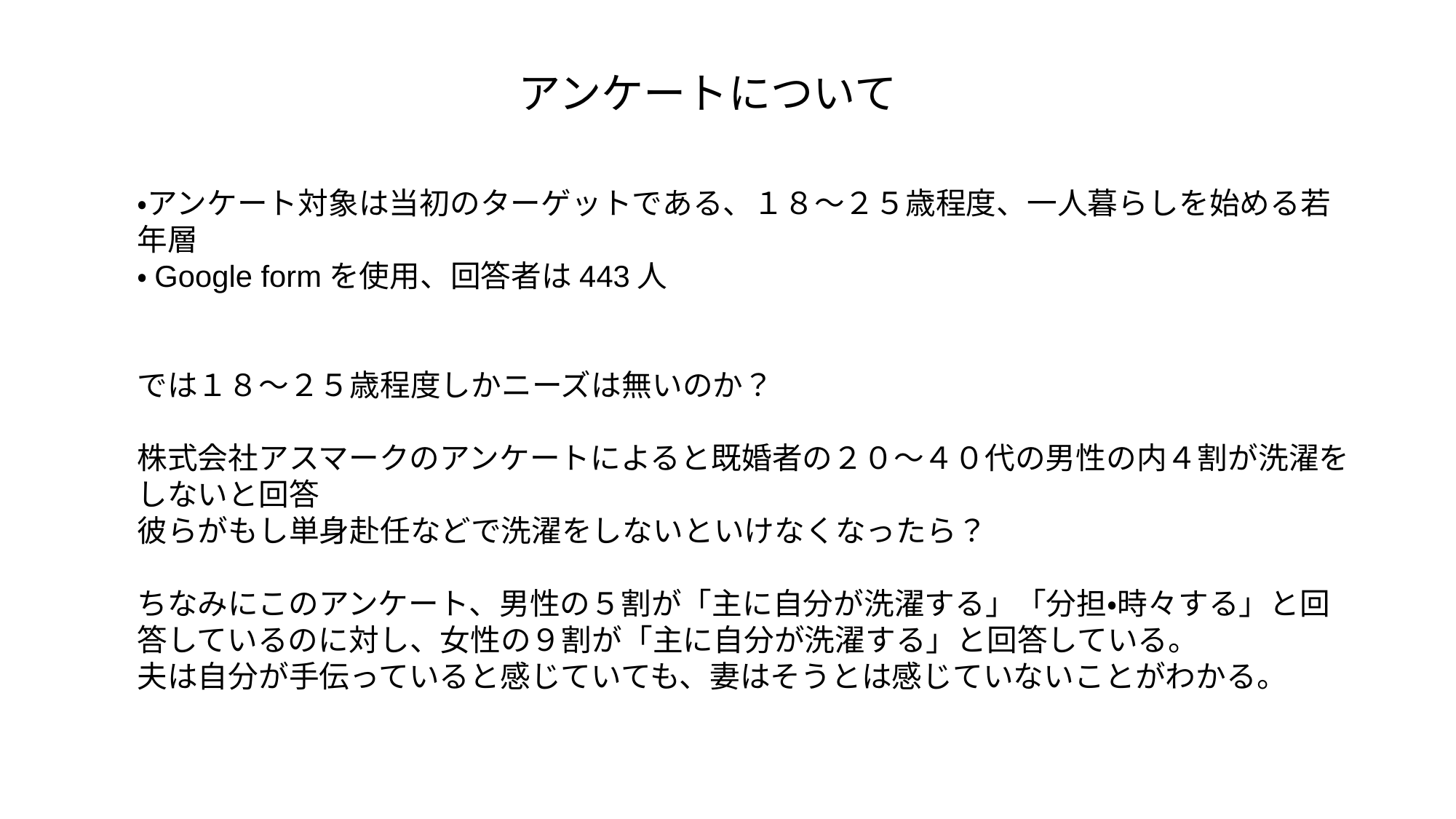

アンケートについて
・アンケート対象は当初のターゲットである、１８～２５歳程度、一人暮らしを始める若年層
・Google formを使用、回答者は443人

では１８～２５歳程度しかニーズは無いのか？

株式会社アスマークのアンケートによると既婚者の２０～４０代の男性の内４割が洗濯をしないと回答
彼らがもし単身赴任などで洗濯をしないといけなくなったら？

ちなみにこのアンケート、男性の５割が「主に自分が洗濯する」「分担・時々する」と回答しているのに対し、女性の９割が「主に自分が洗濯する」と回答している。
夫は自分が手伝っていると感じていても、妻はそうとは感じていないことがわかる。